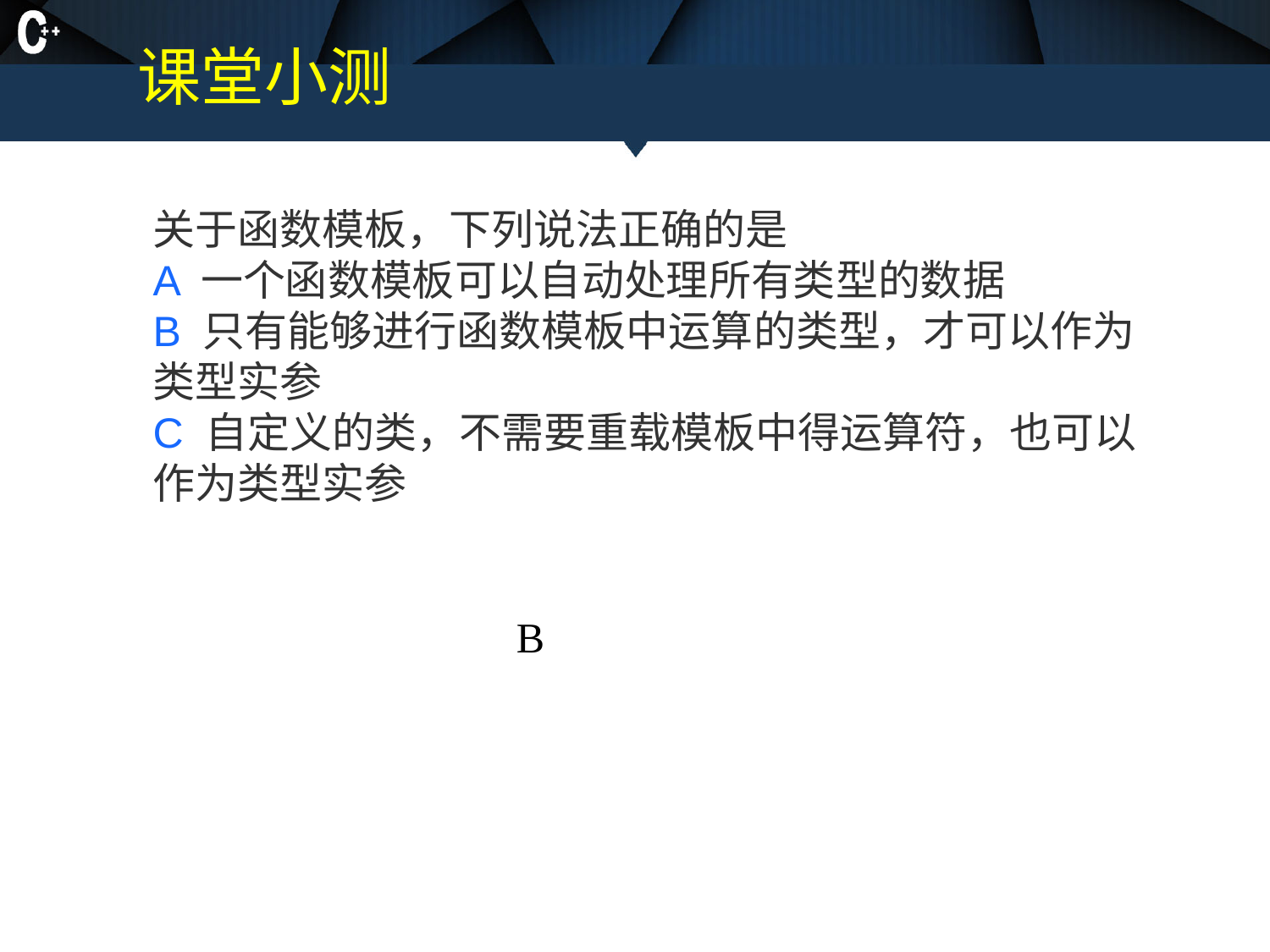

# 课堂小测
关于函数模板，下列说法正确的是
A 一个函数模板可以自动处理所有类型的数据
B 只有能够进行函数模板中运算的类型，才可以作为类型实参
C 自定义的类，不需要重载模板中得运算符，也可以作为类型实参

B